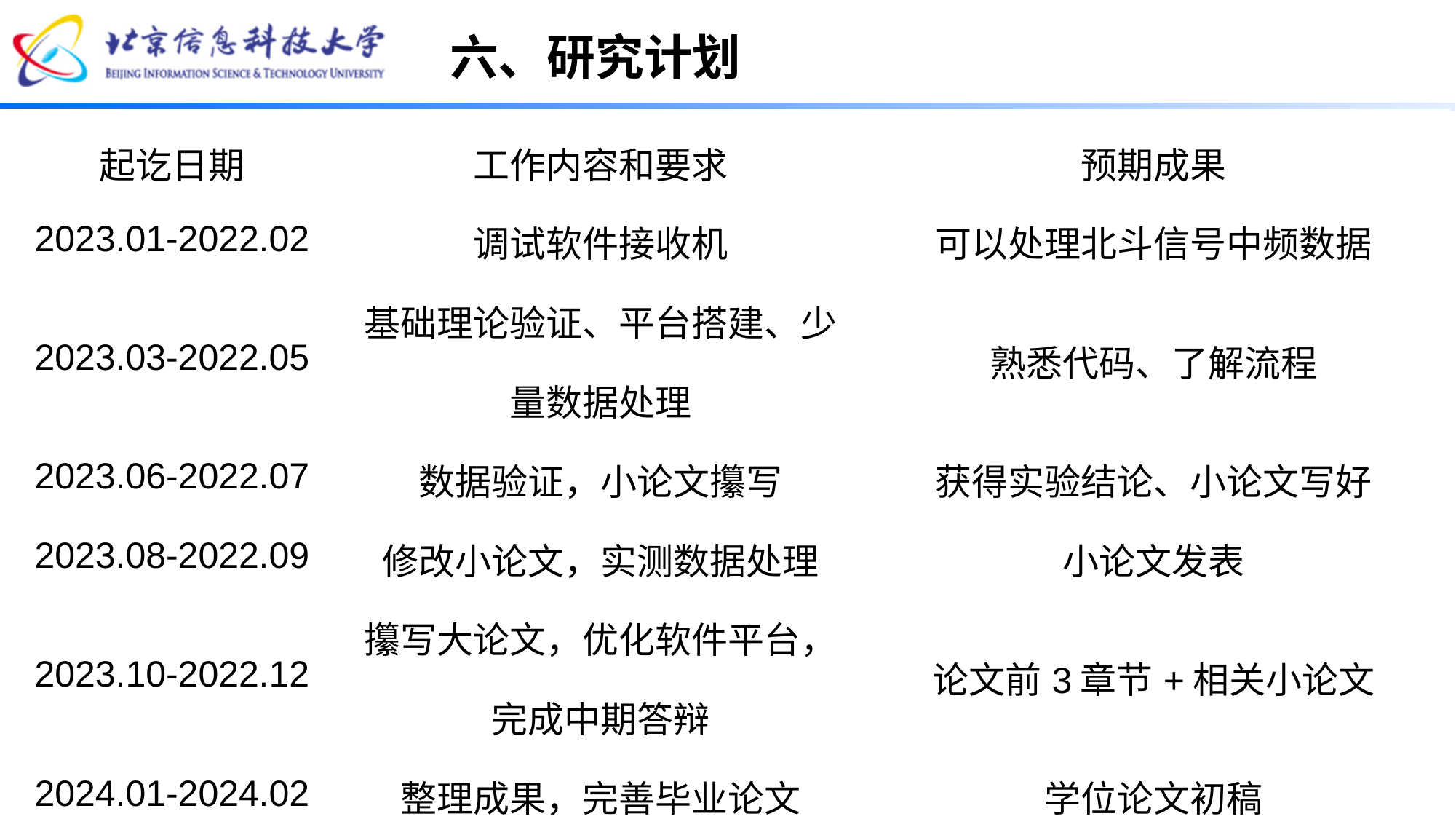

六、研究计划
| 起讫日期 | 工作内容和要求 | 预期成果 |
| --- | --- | --- |
| 2023.01-2022.02 | 调试软件接收机 | 可以处理北斗信号中频数据 |
| 2023.03-2022.05 | 基础理论验证、平台搭建、少量数据处理 | 熟悉代码、了解流程 |
| 2023.06-2022.07 | 数据验证，小论文攥写 | 获得实验结论、小论文写好 |
| 2023.08-2022.09 | 修改小论文，实测数据处理 | 小论文发表 |
| 2023.10-2022.12 | 攥写大论文，优化软件平台，完成中期答辩 | 论文前3章节+相关小论文 |
| 2024.01-2024.02 | 整理成果，完善毕业论文 | 学位论文初稿 |
| 2024.03-2022.05 | 论文修改、送审及答辩 | 学位论文终稿 |
2023/2/19
25